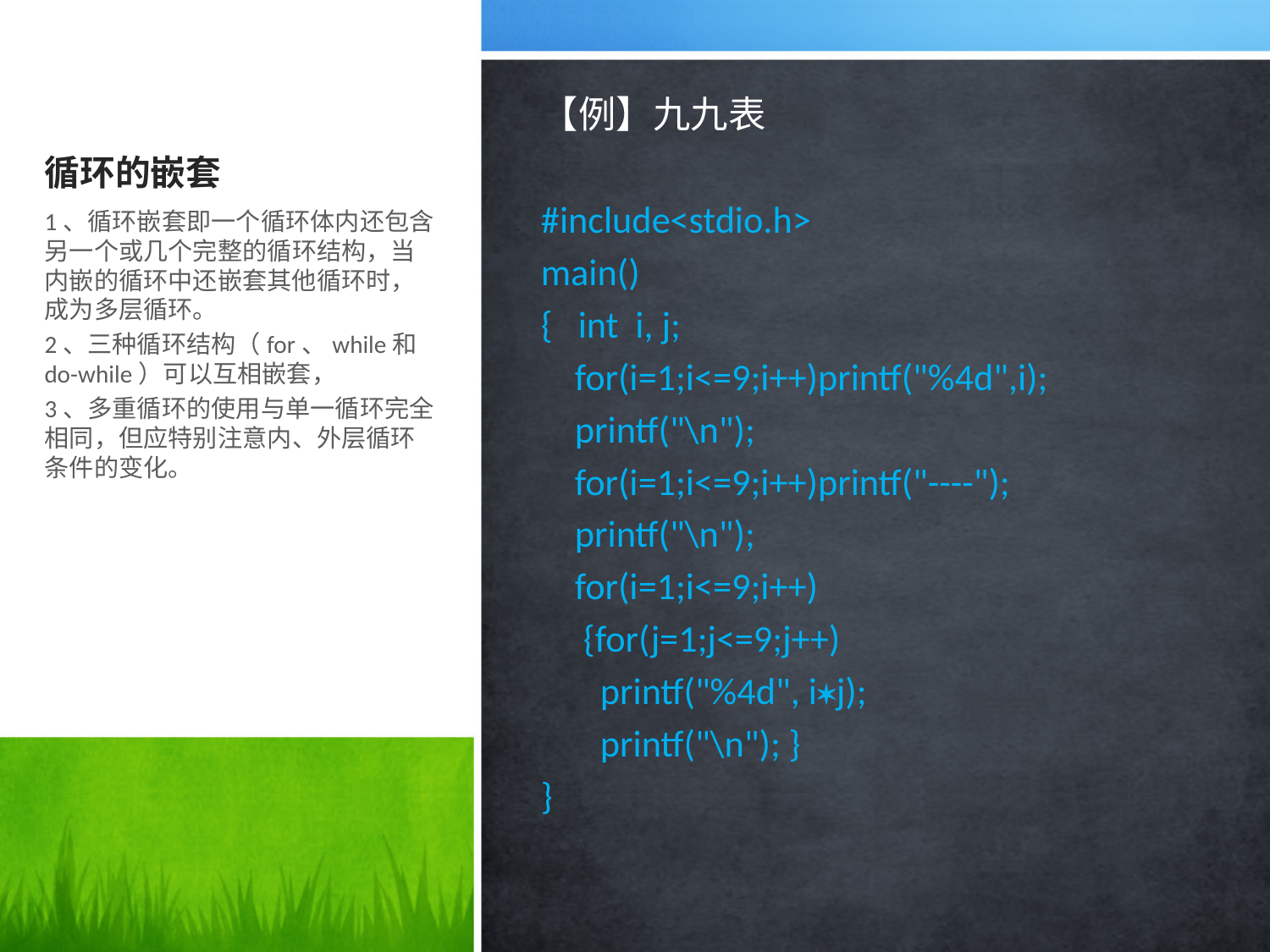

# 循环的嵌套
【例】九九表

#include<stdio.h>
main()
{   int  i, j;
    for(i=1;i<=9;i++)printf("%4d",i);
    printf("\n");
    for(i=1;i<=9;i++)printf("----");
    printf("\n");
    for(i=1;i<=9;i++)
     {for(j=1;j<=9;j++)
       printf("%4d", i∗j);
       printf("\n"); }
}

1、循环嵌套即一个循环体内还包含另一个或几个完整的循环结构，当内嵌的循环中还嵌套其他循环时，成为多层循环。
2、三种循环结构（for、while和do-while）可以互相嵌套，
3、多重循环的使用与单一循环完全相同，但应特别注意内、外层循环条件的变化。